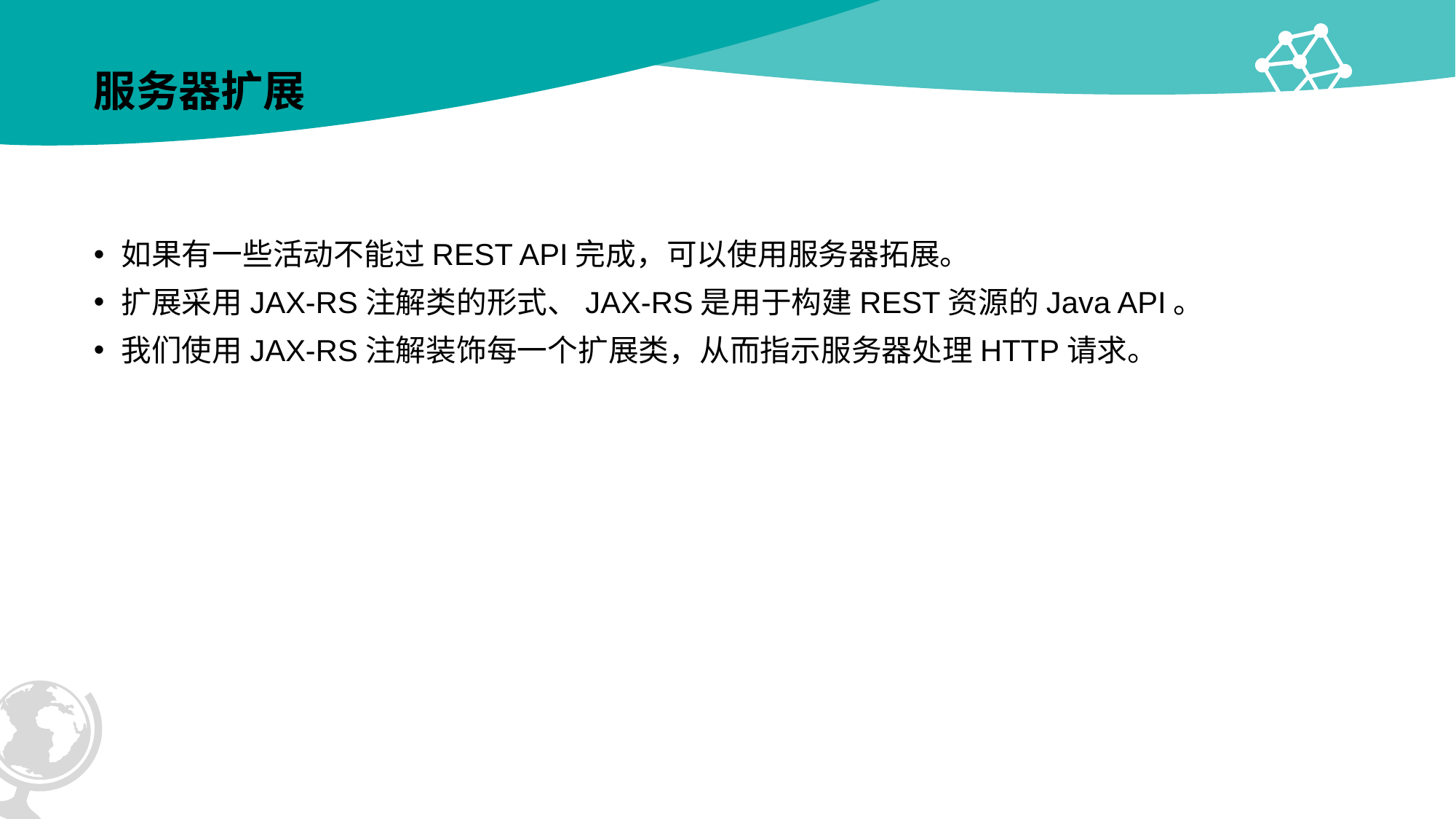

# 服务器扩展

如果有一些活动不能过REST API完成，可以使用服务器拓展。
扩展采用JAX-RS注解类的形式、JAX-RS是用于构建REST资源的Java API。
我们使用JAX-RS注解装饰每一个扩展类，从而指示服务器处理HTTP请求。